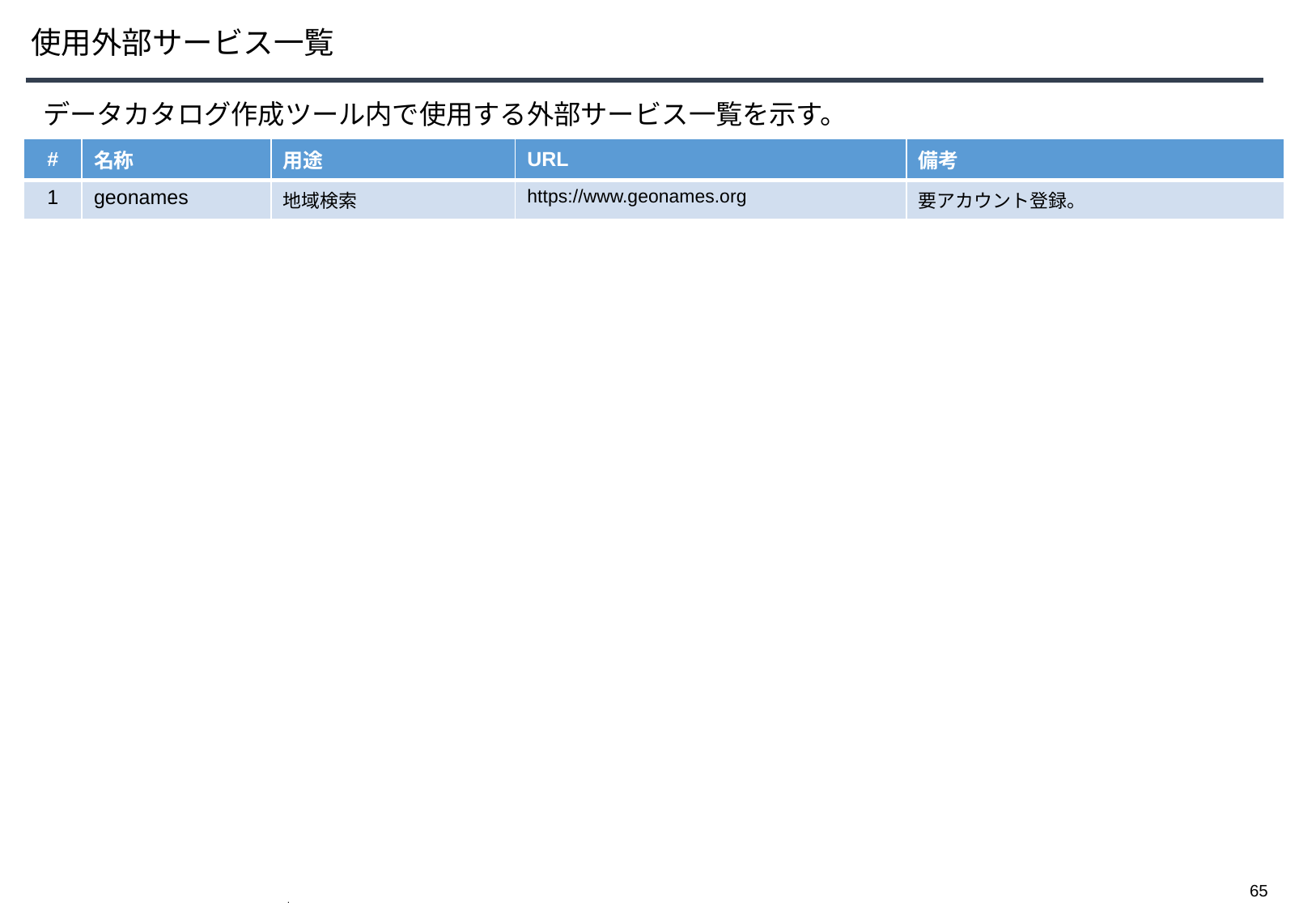

# 使用外部サービス一覧
データカタログ作成ツール内で使用する外部サービス一覧を示す。
| # | 名称 | 用途 | URL | 備考 |
| --- | --- | --- | --- | --- |
| 1 | geonames | 地域検索 | https://www.geonames.org | 要アカウント登録。 |